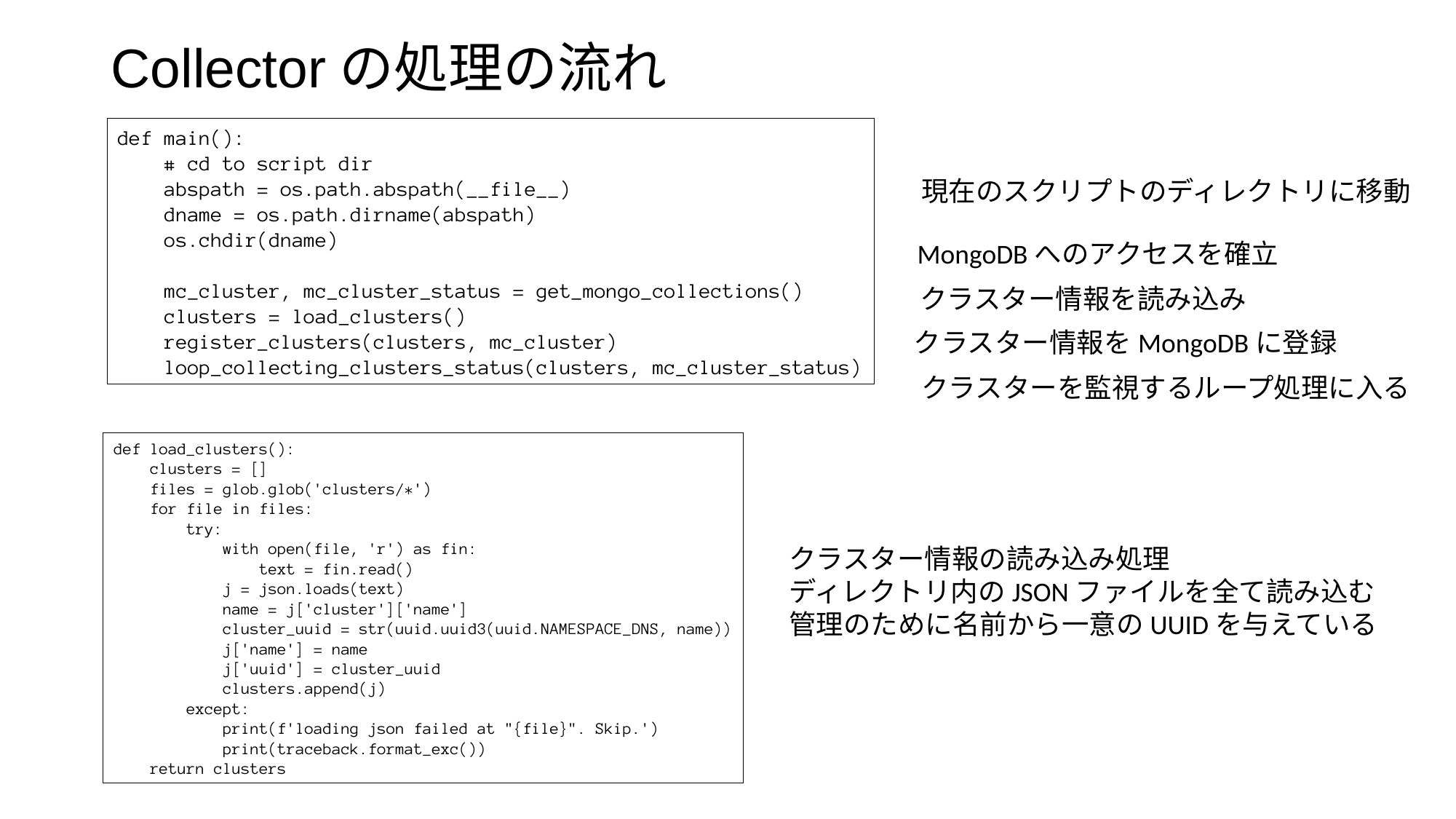

# Collectorの処理の流れ
def main():
    # cd to script dir
    abspath = os.path.abspath(__file__)
    dname = os.path.dirname(abspath)
    os.chdir(dname)

    mc_cluster, mc_cluster_status = get_mongo_collections()
    clusters = load_clusters()
    register_clusters(clusters, mc_cluster)
    loop_collecting_clusters_status(clusters, mc_cluster_status)
現在のスクリプトのディレクトリに移動
MongoDBへのアクセスを確立
クラスター情報を読み込み
クラスター情報をMongoDBに登録
クラスターを監視するループ処理に入る
def load_clusters():
    clusters = []
    files = glob.glob('clusters/*')
    for file in files:
        try:
            with open(file, 'r') as fin:
                text = fin.read()
            j = json.loads(text)
            name = j['cluster']['name']
            cluster_uuid = str(uuid.uuid3(uuid.NAMESPACE_DNS, name))
            j['name'] = name
            j['uuid'] = cluster_uuid
            clusters.append(j)
        except:
            print(f'loading json failed at "{file}". Skip.')
            print(traceback.format_exc())
    return clusters
クラスター情報の読み込み処理
ディレクトリ内のJSONファイルを全て読み込む
管理のために名前から一意のUUIDを与えている